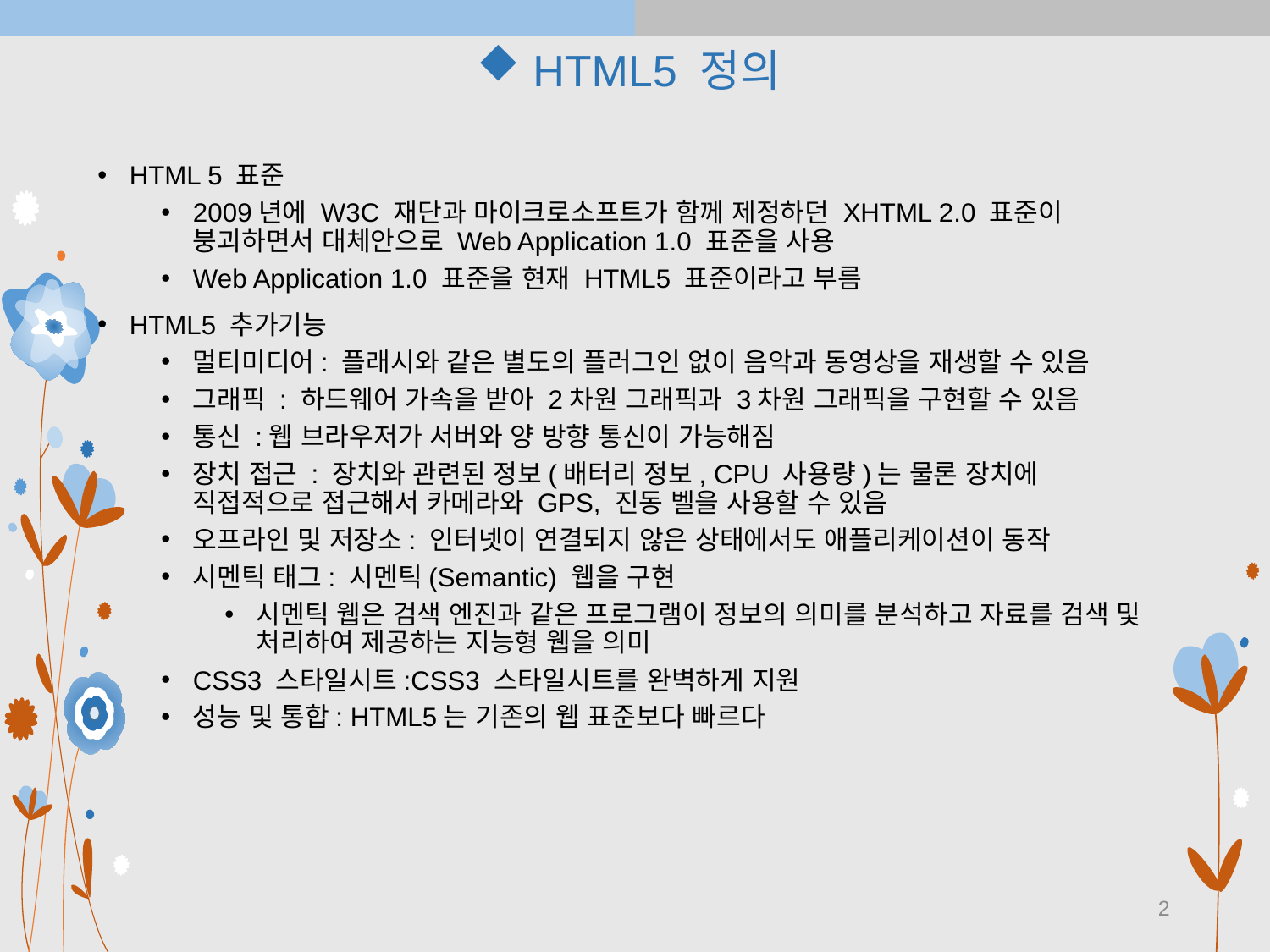

Html5 정의
HTML 5 표준
2009년에 W3C 재단과 마이크로소프트가 함께 제정하던 XHTML 2.0 표준이 붕괴하면서 대체안으로 Web Application 1.0 표준을 사용
Web Application 1.0 표준을 현재 HTML5 표준이라고 부름
HTML5 추가기능
멀티미디어: 플래시와 같은 별도의 플러그인 없이 음악과 동영상을 재생할 수 있음
그래픽 : 하드웨어 가속을 받아 2차원 그래픽과 3차원 그래픽을 구현할 수 있음
통신 :웹 브라우저가 서버와 양 방향 통신이 가능해짐
장치 접근 : 장치와 관련된 정보(배터리 정보, CPU 사용량)는 물론 장치에 직접적으로 접근해서 카메라와 GPS, 진동 벨을 사용할 수 있음
오프라인 및 저장소: 인터넷이 연결되지 않은 상태에서도 애플리케이션이 동작
시멘틱 태그: 시멘틱(Semantic) 웹을 구현
시멘틱 웹은 검색 엔진과 같은 프로그램이 정보의 의미를 분석하고 자료를 검색 및 처리하여 제공하는 지능형 웹을 의미
CSS3 스타일시트:CSS3 스타일시트를 완벽하게 지원
성능 및 통합: HTML5는 기존의 웹 표준보다 빠르다

2